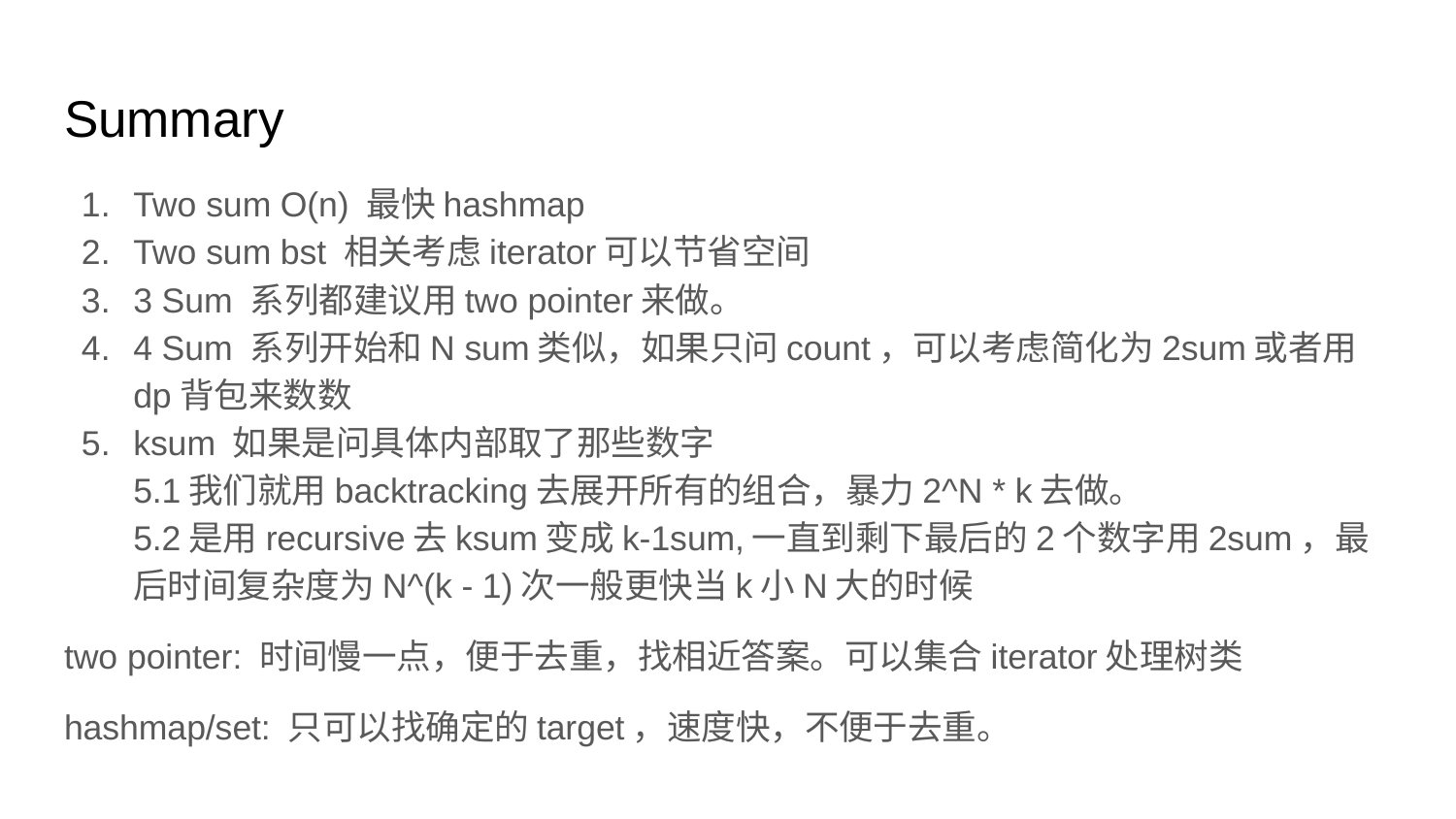

# Summary
Two sum O(n) 最快hashmap
Two sum bst 相关考虑iterator可以节省空间
3 Sum 系列都建议用two pointer来做。
4 Sum 系列开始和N sum类似，如果只问count，可以考虑简化为2sum或者用dp背包来数数
ksum 如果是问具体内部取了那些数字
5.1我们就用backtracking去展开所有的组合，暴力2^N * k去做。
5.2是用recursive去ksum变成k-1sum,一直到剩下最后的2个数字用2sum，最后时间复杂度为N^(k - 1)次一般更快当k小N大的时候
two pointer: 时间慢一点，便于去重，找相近答案。可以集合iterator处理树类
hashmap/set: 只可以找确定的target，速度快，不便于去重。